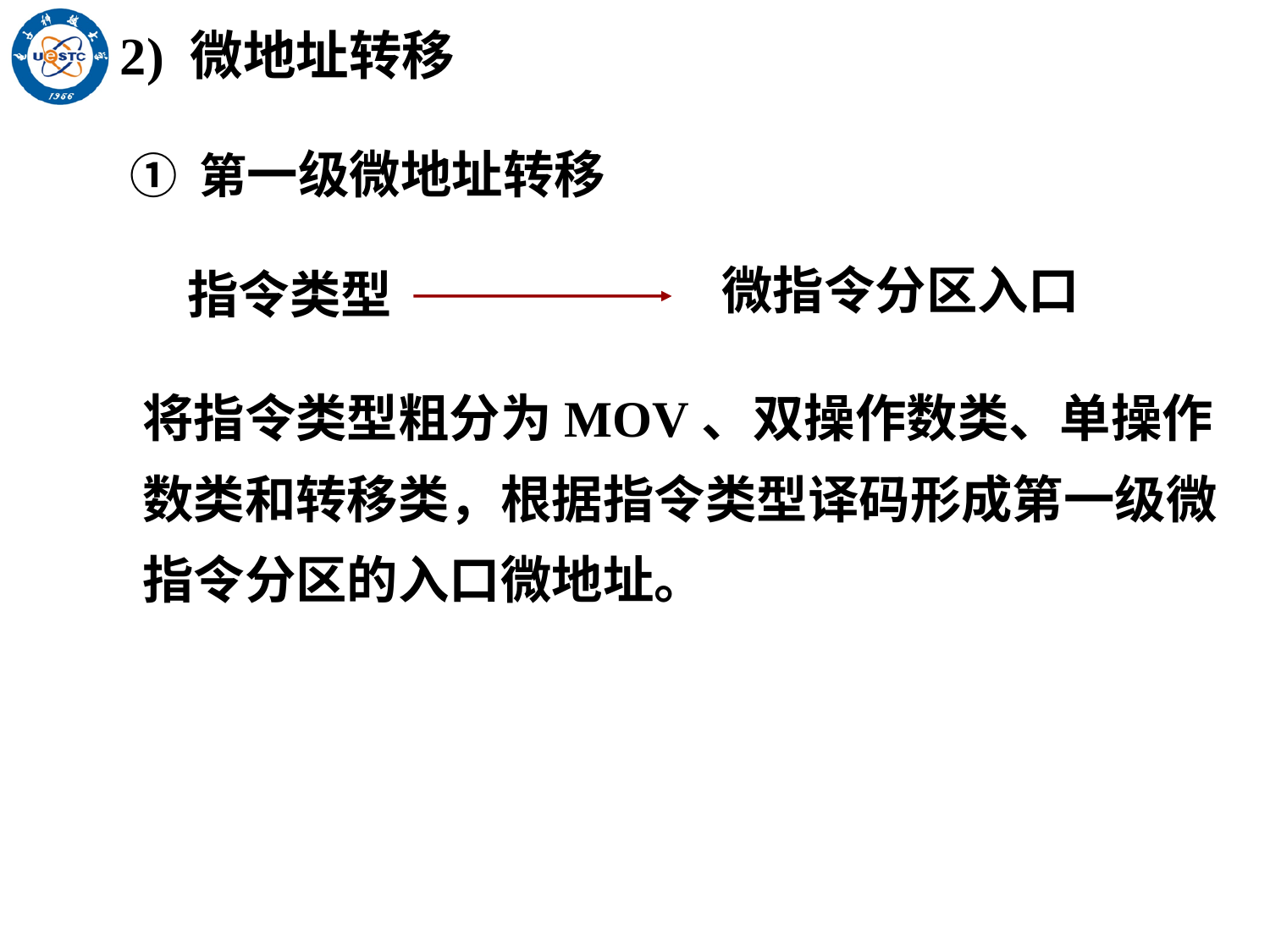

2) 微地址转移
① 第一级微地址转移
微指令分区入口
指令类型

将指令类型粗分为MOV、双操作数类、单操作数类和转移类，根据指令类型译码形成第一级微指令分区的入口微地址。